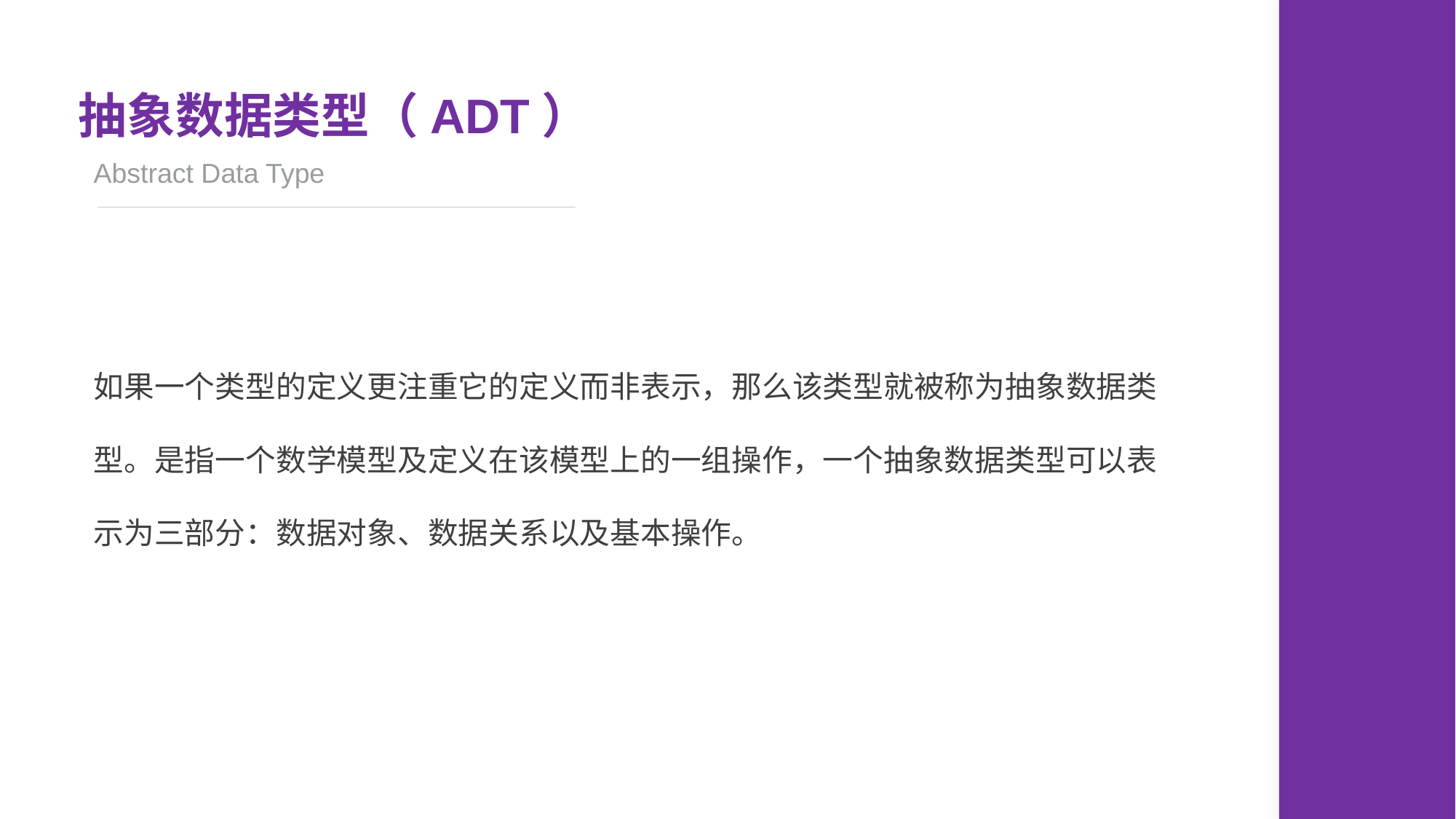

抽象数据类型（ADT）
Abstract Data Type
如果一个类型的定义更注重它的定义而非表示，那么该类型就被称为抽象数据类型。是指一个数学模型及定义在该模型上的一组操作，一个抽象数据类型可以表示为三部分：数据对象、数据关系以及基本操作。